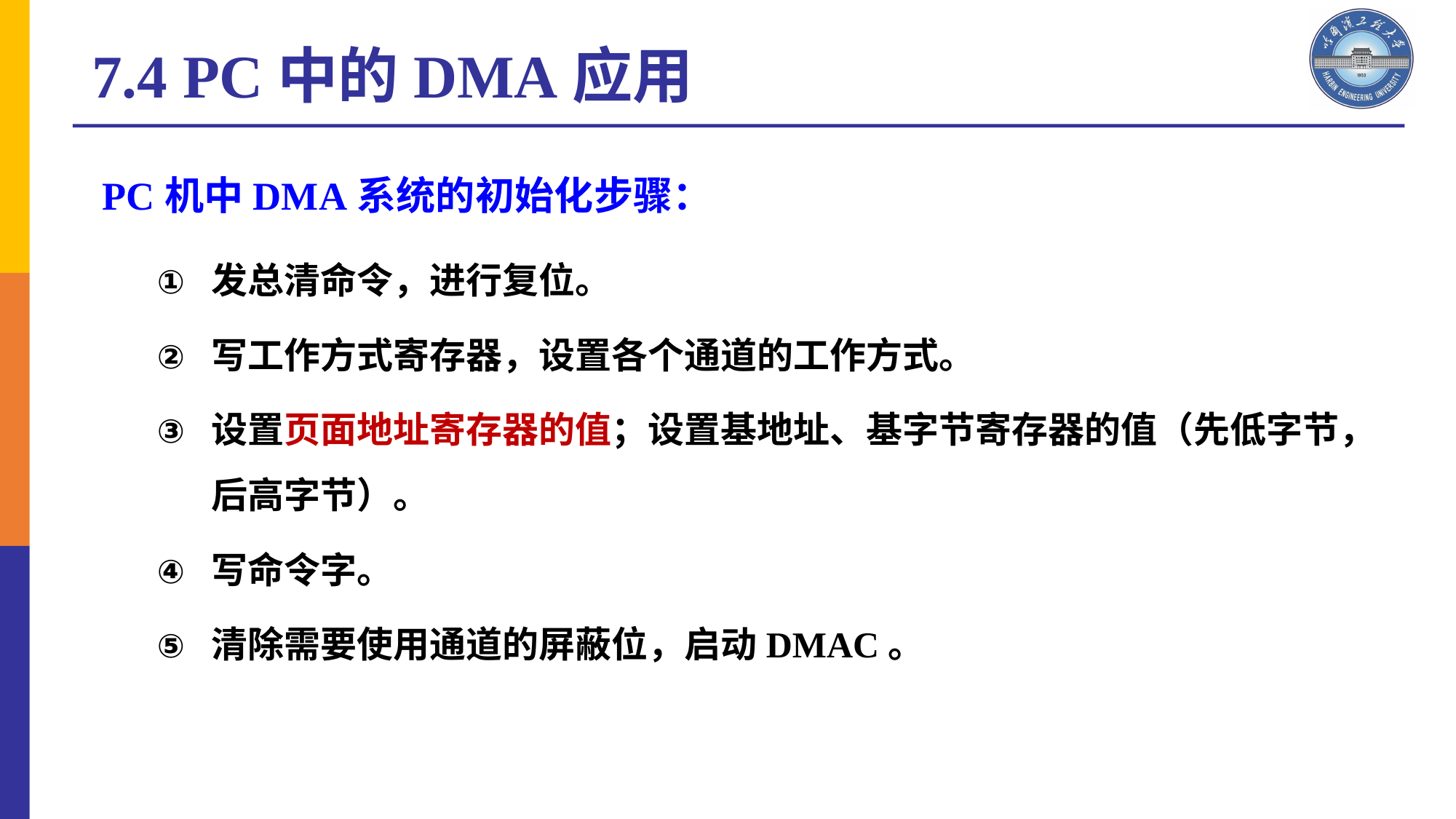

7.4 PC中的DMA应用
PC机中DMA系统的初始化步骤：
发总清命令，进行复位。
写工作方式寄存器，设置各个通道的工作方式。
设置页面地址寄存器的值；设置基地址、基字节寄存器的值（先低字节，后高字节）。
写命令字。
清除需要使用通道的屏蔽位，启动DMAC。